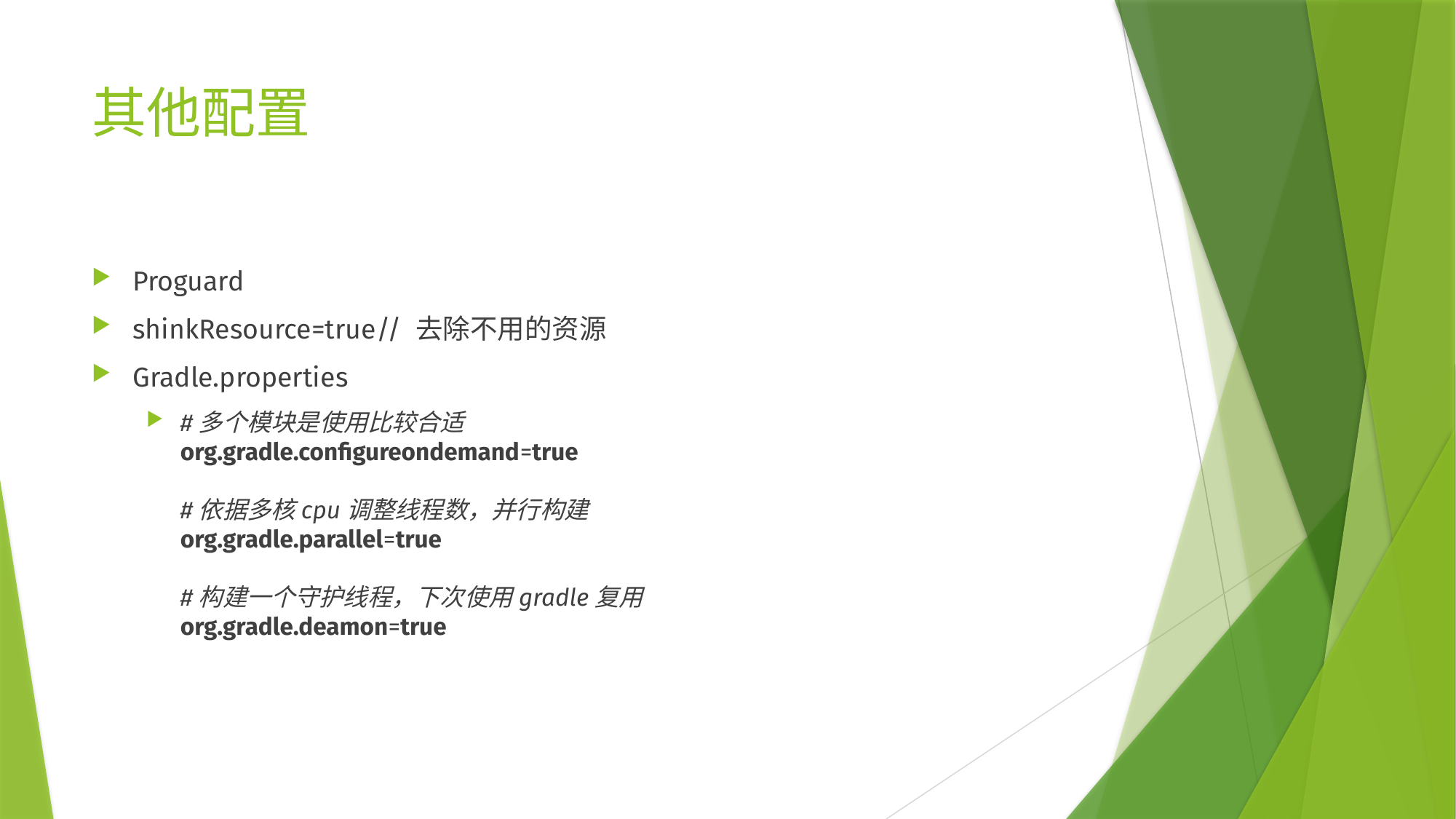

# 其他配置
Proguard
shinkResource=true// 去除不用的资源
Gradle.properties
#多个模块是使用比较合适
org.gradle.configureondemand=true
#依据多核cpu调整线程数，并行构建
org.gradle.parallel=true
#构建一个守护线程，下次使用gradle复用
org.gradle.deamon=true